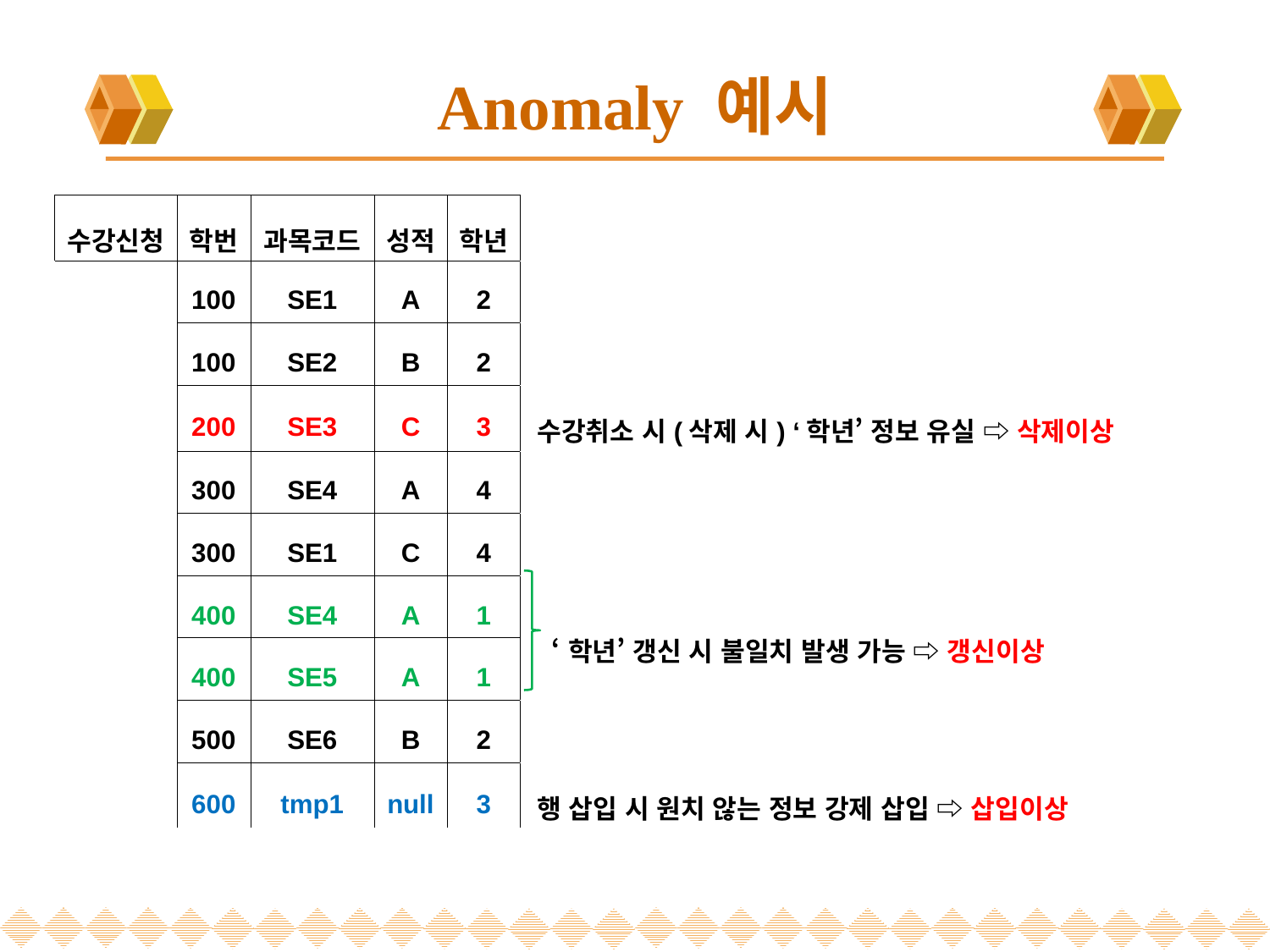

# Anomaly 예시
| 수강신청 | 학번 | 과목코드 | 성적 | 학년 |  |
| --- | --- | --- | --- | --- | --- |
|  | 100 | SE1 | A | 2 |  |
|  | 100 | SE2 | B | 2 |  |
|  | 200 | SE3 | C | 3 | 수강취소 시(삭제 시) ‘학년’ 정보 유실 ⇨ 삭제이상 |
|  | 300 | SE4 | A | 4 |  |
|  | 300 | SE1 | C | 4 |  |
|  | 400 | SE4 | A | 1 | ‘학년’ 갱신 시 불일치 발생 가능 ⇨ 갱신이상 |
|  | 400 | SE5 | A | 1 |  |
|  | 500 | SE6 | B | 2 |  |
|  | 600 | tmp1 | null | 3 | 행 삽입 시 원치 않는 정보 강제 삽입 ⇨ 삽입이상 |